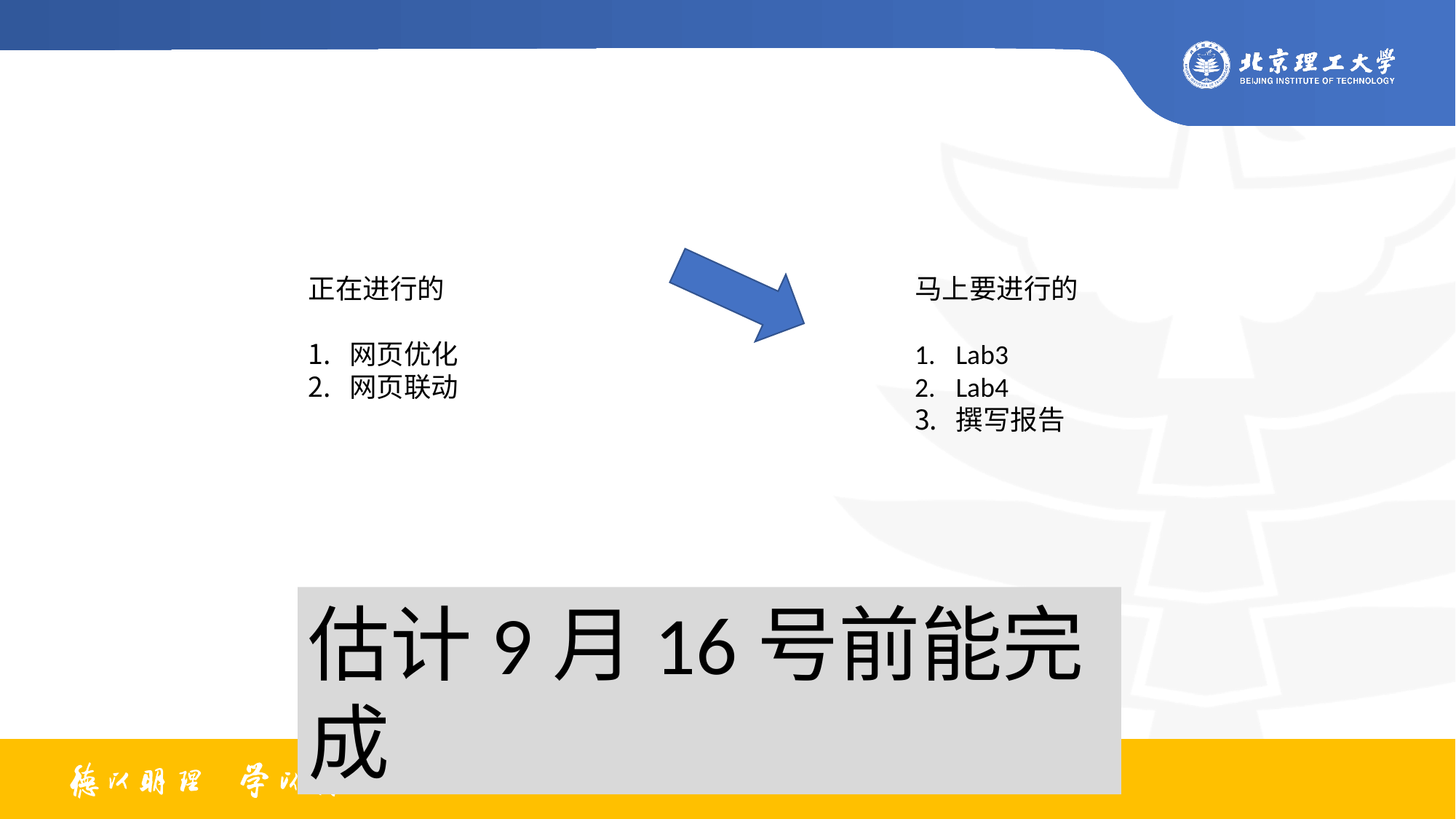

马上要进行的

Lab3
Lab4
撰写报告
正在进行的

网页优化
网页联动
估计9月16号前能完成